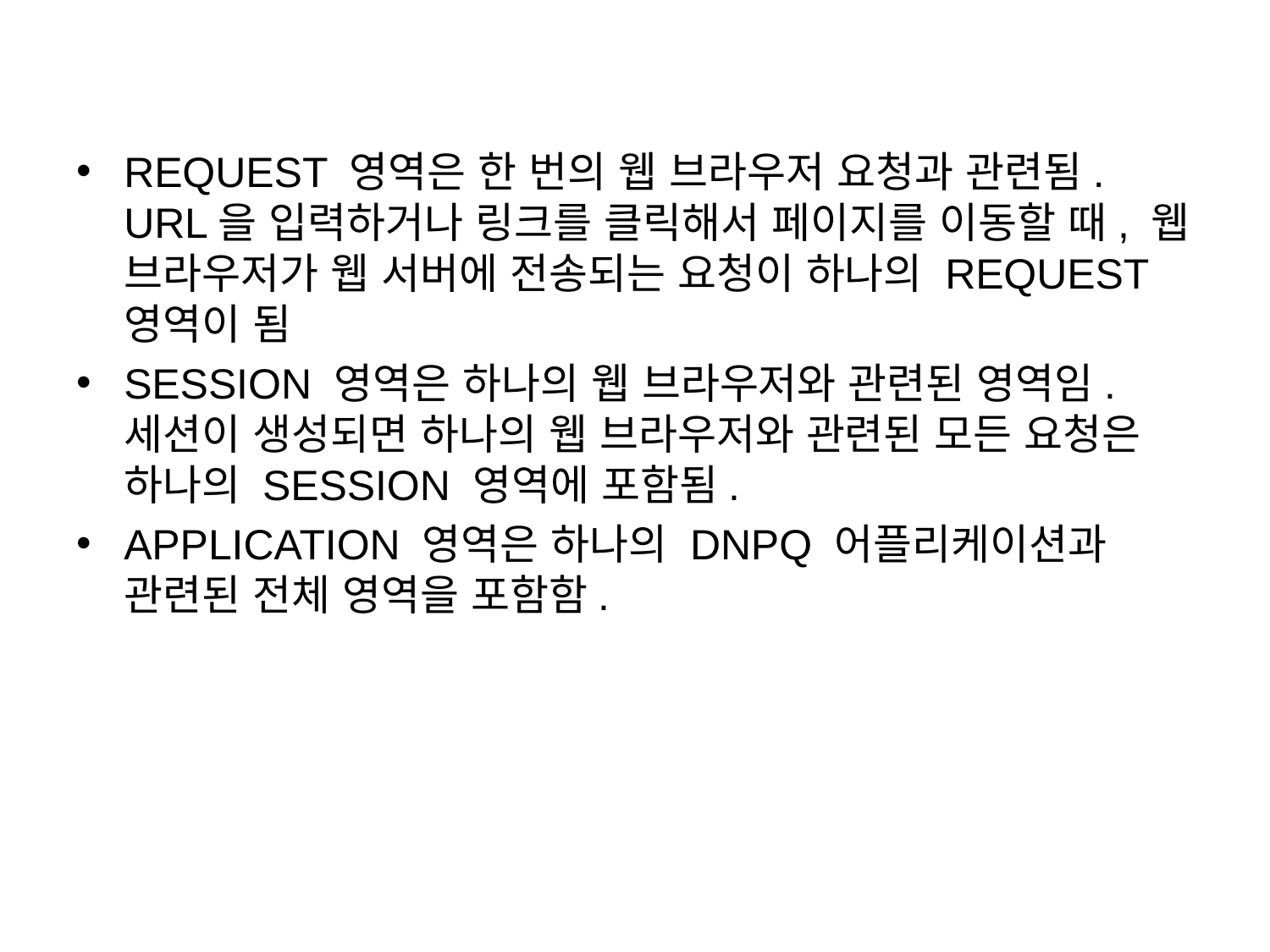

#
REQUEST 영역은 한 번의 웹 브라우저 요청과 관련됨. URL을 입력하거나 링크를 클릭해서 페이지를 이동할 때, 웹 브라우저가 웹 서버에 전송되는 요청이 하나의 REQUEST 영역이 됨
SESSION 영역은 하나의 웹 브라우저와 관련된 영역임. 세션이 생성되면 하나의 웹 브라우저와 관련된 모든 요청은 하나의 SESSION 영역에 포함됨.
APPLICATION 영역은 하나의 DNPQ 어플리케이션과 관련된 전체 영역을 포함함.